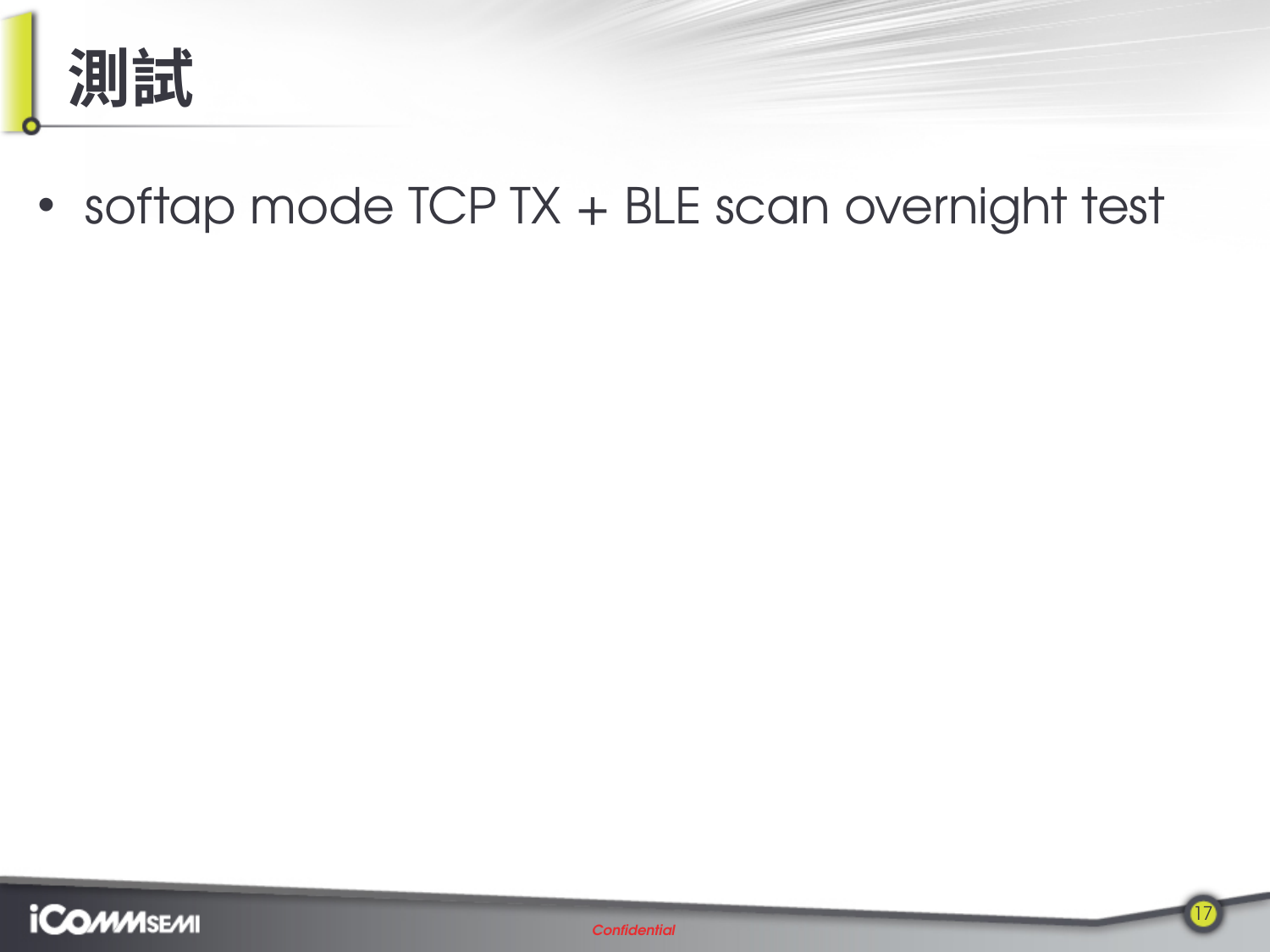

# 測試
softap mode TCP TX + BLE scan overnight test